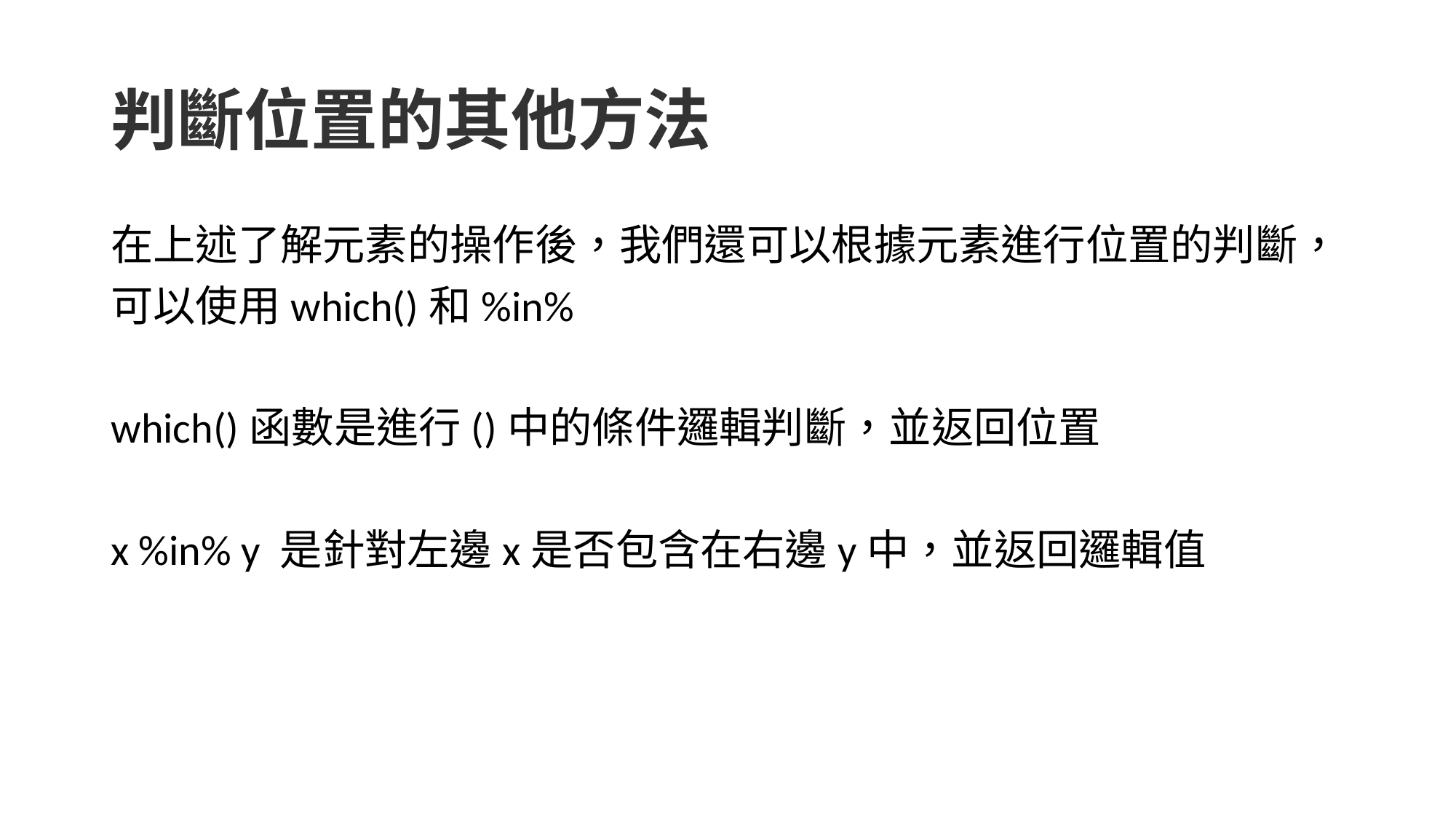

# 判斷位置的其他方法
在上述了解元素的操作後，我們還可以根據元素進行位置的判斷，
可以使用which()和%in%

which()函數是進行()中的條件邏輯判斷，並返回位置

x %in% y 是針對左邊x是否包含在右邊y中，並返回邏輯值